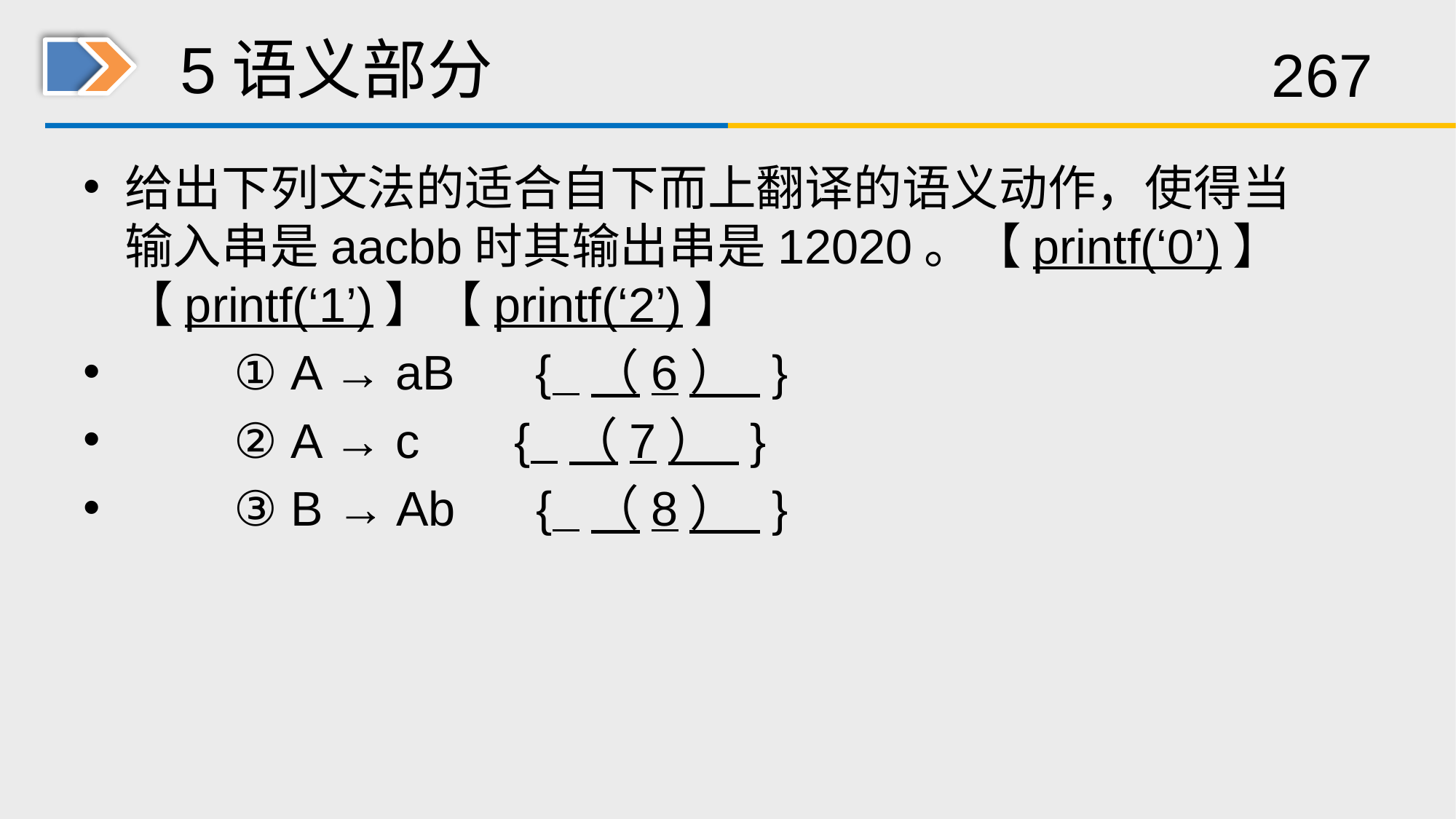

# 5语义部分
267
给出下列文法的适合自下而上翻译的语义动作，使得当输入串是aacbb时其输出串是12020。【printf(‘0’)】【printf(‘1’)】【printf(‘2’)】
	① A → aB      {  （6）  }
	② A → c       {  （7）  }
	③ B → Ab      {  （8）  }